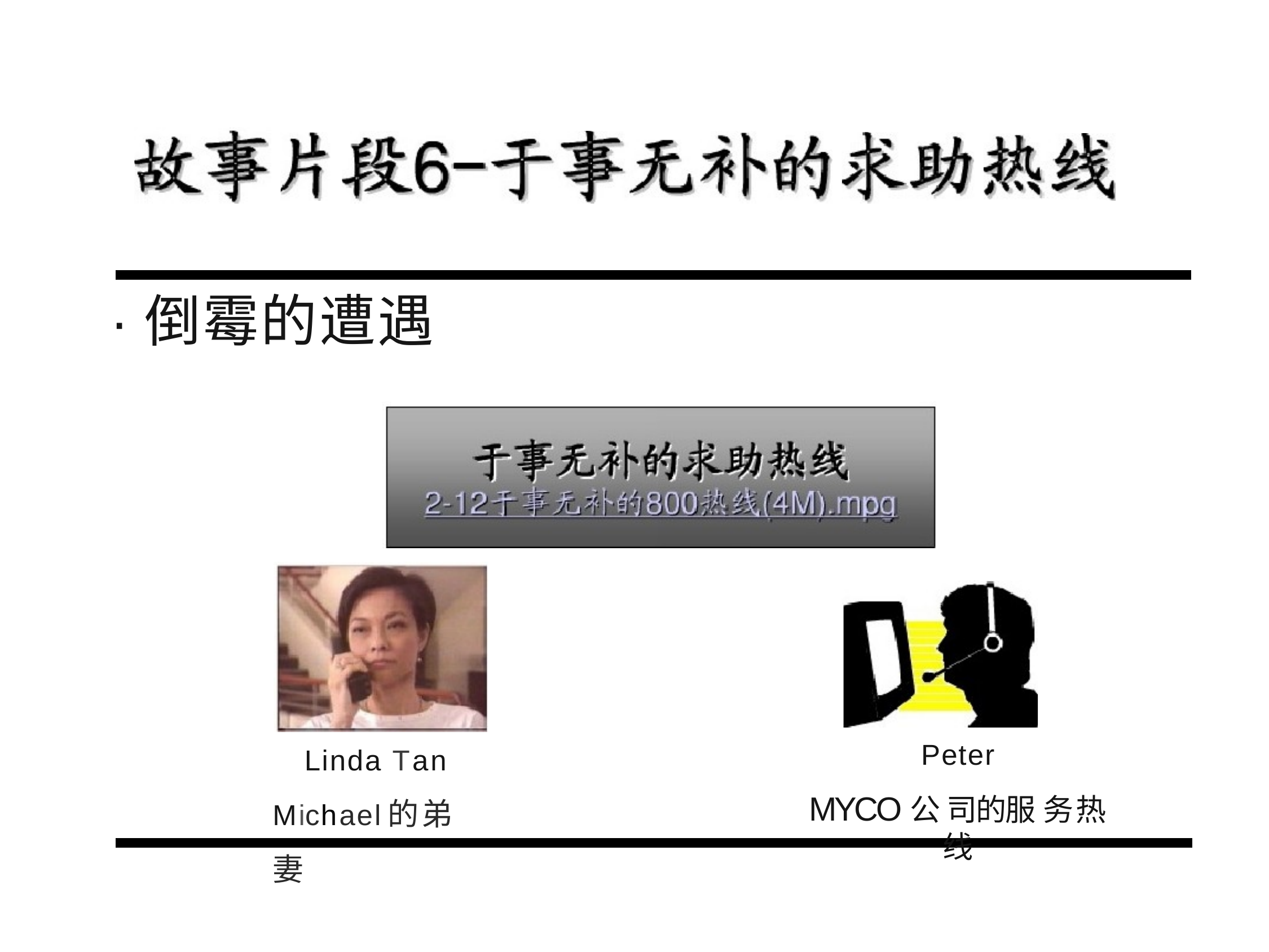

# ·倒霉的遭遇

Linda Tan  Michael的弟妻
Peter
MYCO公司的服 务热线